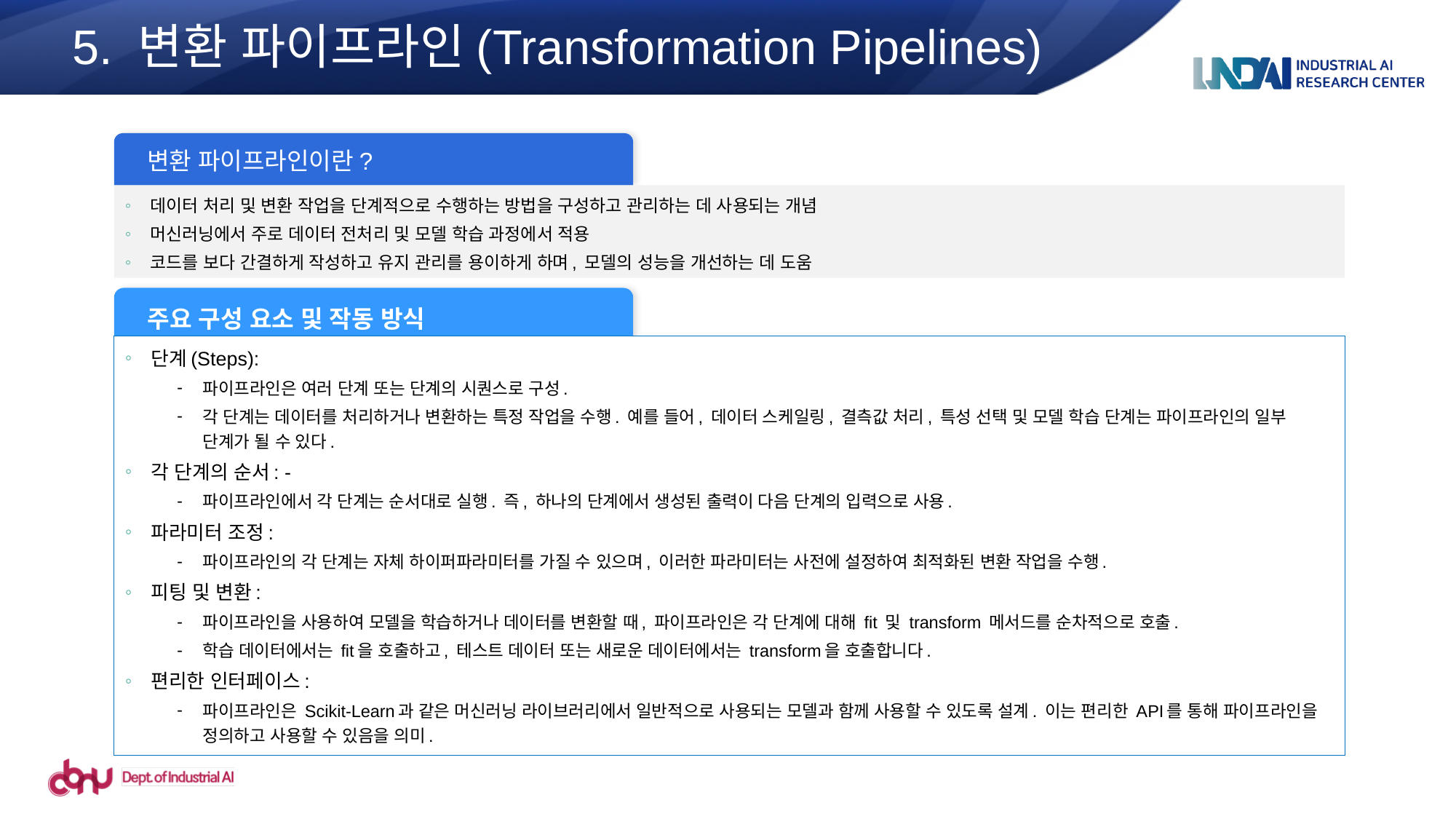

5. 변환 파이프라인(Transformation Pipelines)
 변환 파이프라인이란?
데이터 처리 및 변환 작업을 단계적으로 수행하는 방법을 구성하고 관리하는 데 사용되는 개념
머신러닝에서 주로 데이터 전처리 및 모델 학습 과정에서 적용
코드를 보다 간결하게 작성하고 유지 관리를 용이하게 하며, 모델의 성능을 개선하는 데 도움
 주요 구성 요소 및 작동 방식
단계(Steps):
파이프라인은 여러 단계 또는 단계의 시퀀스로 구성.
각 단계는 데이터를 처리하거나 변환하는 특정 작업을 수행. 예를 들어, 데이터 스케일링, 결측값 처리, 특성 선택 및 모델 학습 단계는 파이프라인의 일부 단계가 될 수 있다.
각 단계의 순서: -
파이프라인에서 각 단계는 순서대로 실행. 즉, 하나의 단계에서 생성된 출력이 다음 단계의 입력으로 사용.
파라미터 조정:
파이프라인의 각 단계는 자체 하이퍼파라미터를 가질 수 있으며, 이러한 파라미터는 사전에 설정하여 최적화된 변환 작업을 수행.
피팅 및 변환:
파이프라인을 사용하여 모델을 학습하거나 데이터를 변환할 때, 파이프라인은 각 단계에 대해 fit 및 transform 메서드를 순차적으로 호출.
학습 데이터에서는 fit을 호출하고, 테스트 데이터 또는 새로운 데이터에서는 transform을 호출합니다.
편리한 인터페이스:
파이프라인은 Scikit-Learn과 같은 머신러닝 라이브러리에서 일반적으로 사용되는 모델과 함께 사용할 수 있도록 설계. 이는 편리한 API를 통해 파이프라인을 정의하고 사용할 수 있음을 의미.